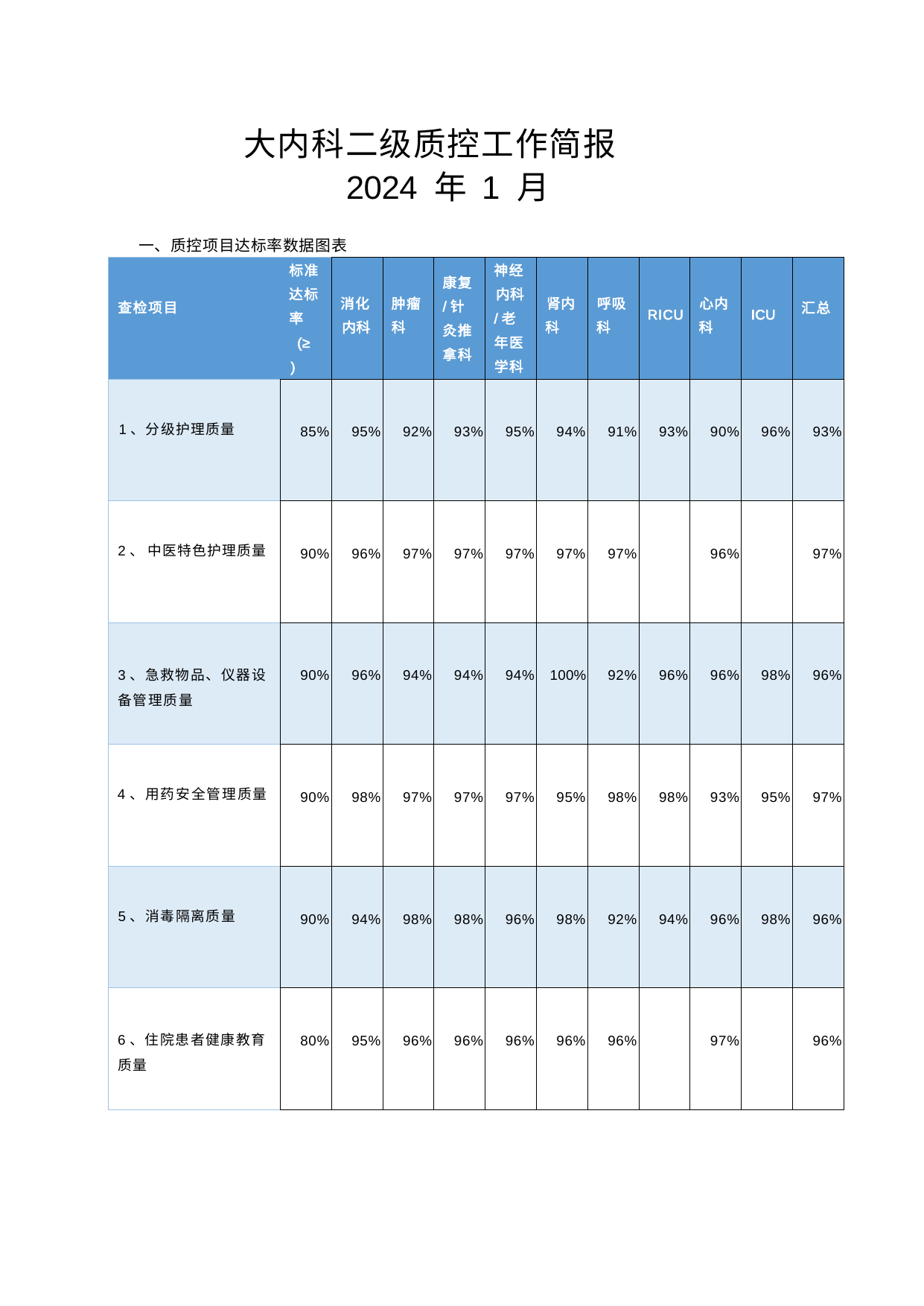

大内科二级质控工作简报 2024 年 1 月

一、质控项目达标率数据图表
| 查检项目 | 标准 达标 率 (≥ ) | 消化 内科 | 肿瘤 科 | 康复 /针 灸推 拿科 | 神经 内科 /老 年医 学科 | 肾内 科 | 呼吸 科 | RICU | 心内 科 | ICU | 汇总 |
| --- | --- | --- | --- | --- | --- | --- | --- | --- | --- | --- | --- |
| 1、分级护理质量 | 85% | 95% | 92% | 93% | 95% | 94% | 91% | 93% | 90% | 96% | 93% |
| 2、 中医特色护理质量 | 90% | 96% | 97% | 97% | 97% | 97% | 97% |  | 96% |  | 97% |
| 3、急救物品、仪器设 备管理质量 | 90% | 96% | 94% | 94% | 94% | 100% | 92% | 96% | 96% | 98% | 96% |
| 4、用药安全管理质量 | 90% | 98% | 97% | 97% | 97% | 95% | 98% | 98% | 93% | 95% | 97% |
| 5、消毒隔离质量 | 90% | 94% | 98% | 98% | 96% | 98% | 92% | 94% | 96% | 98% | 96% |
| 6、住院患者健康教育 质量 | 80% | 95% | 96% | 96% | 96% | 96% | 96% |  | 97% |  | 96% |